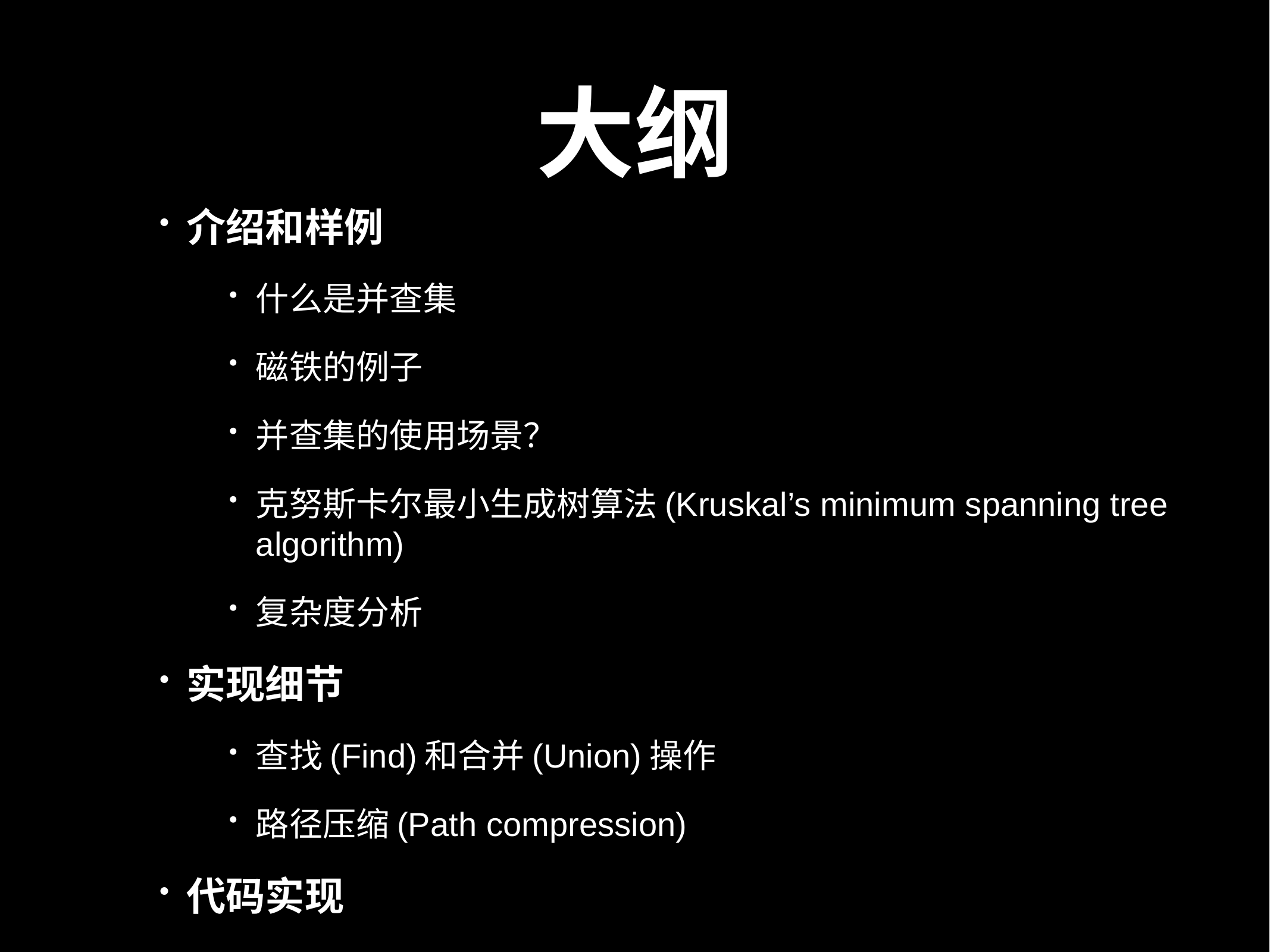

# 大纲
介绍和样例
什么是并查集
磁铁的例子
并查集的使用场景？
克努斯卡尔最小生成树算法(Kruskal’s minimum spanning tree algorithm)
复杂度分析
实现细节
查找(Find)和合并(Union)操作
路径压缩(Path compression)
代码实现